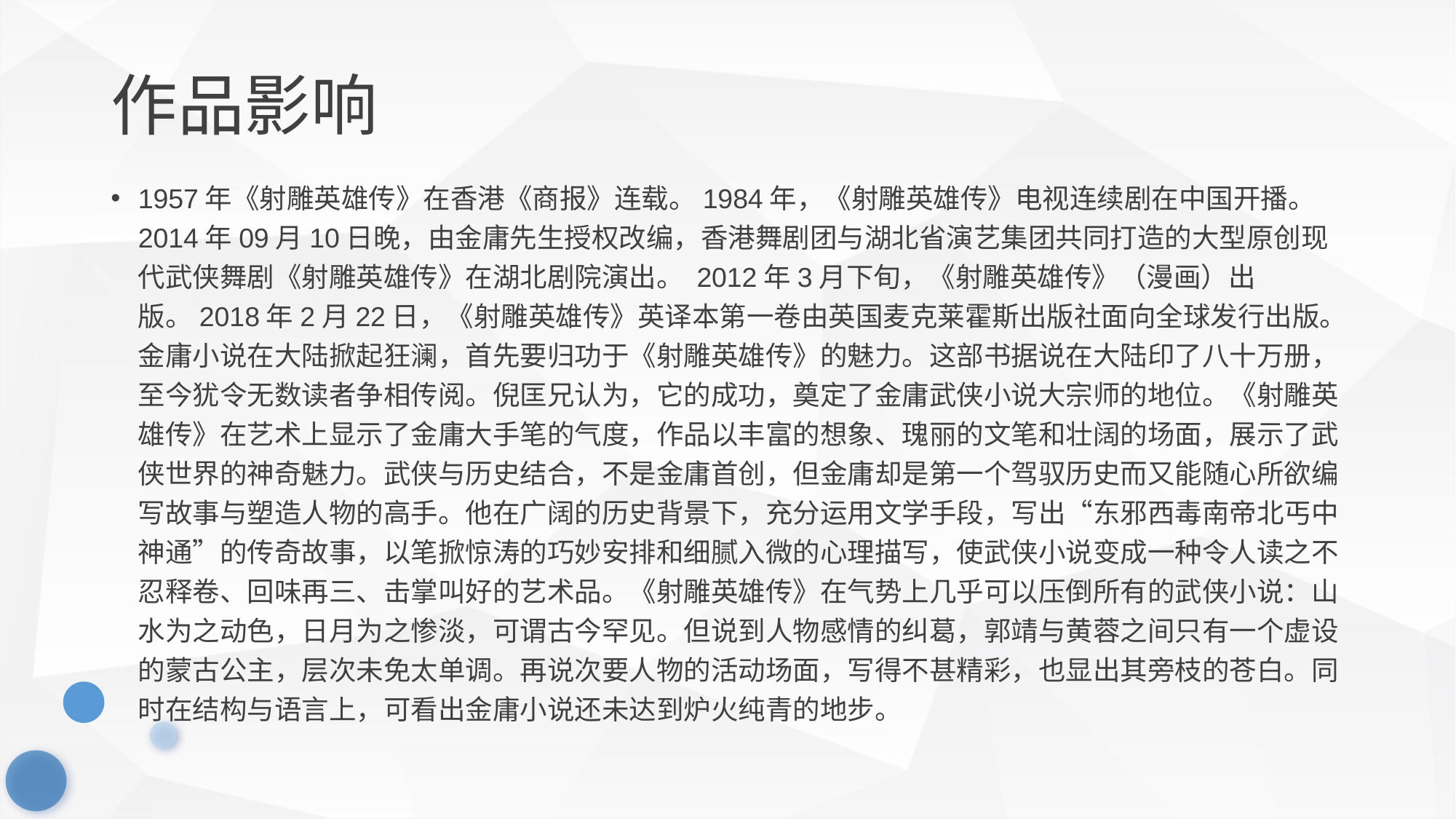

# 作品影响
1957年《射雕英雄传》在香港《商报》连载。1984年，《射雕英雄传》电视连续剧在中国开播。  2014年09月10日晚，由金庸先生授权改编，香港舞剧团与湖北省演艺集团共同打造的大型原创现代武侠舞剧《射雕英雄传》在湖北剧院演出。 2012年3月下旬，《射雕英雄传》（漫画）出版。2018年2月22日，《射雕英雄传》英译本第一卷由英国麦克莱霍斯出版社面向全球发行出版。金庸小说在大陆掀起狂澜，首先要归功于《射雕英雄传》的魅力。这部书据说在大陆印了八十万册，至今犹令无数读者争相传阅。倪匡兄认为，它的成功，奠定了金庸武侠小说大宗师的地位。《射雕英雄传》在艺术上显示了金庸大手笔的气度，作品以丰富的想象、瑰丽的文笔和壮阔的场面，展示了武侠世界的神奇魅力。武侠与历史结合，不是金庸首创，但金庸却是第一个驾驭历史而又能随心所欲编写故事与塑造人物的高手。他在广阔的历史背景下，充分运用文学手段，写出“东邪西毒南帝北丐中神通”的传奇故事，以笔掀惊涛的巧妙安排和细腻入微的心理描写，使武侠小说变成一种令人读之不忍释卷、回味再三、击掌叫好的艺术品。《射雕英雄传》在气势上几乎可以压倒所有的武侠小说：山水为之动色，日月为之惨淡，可谓古今罕见。但说到人物感情的纠葛，郭靖与黄蓉之间只有一个虚设的蒙古公主，层次未免太单调。再说次要人物的活动场面，写得不甚精彩，也显出其旁枝的苍白。同时在结构与语言上，可看出金庸小说还未达到炉火纯青的地步。